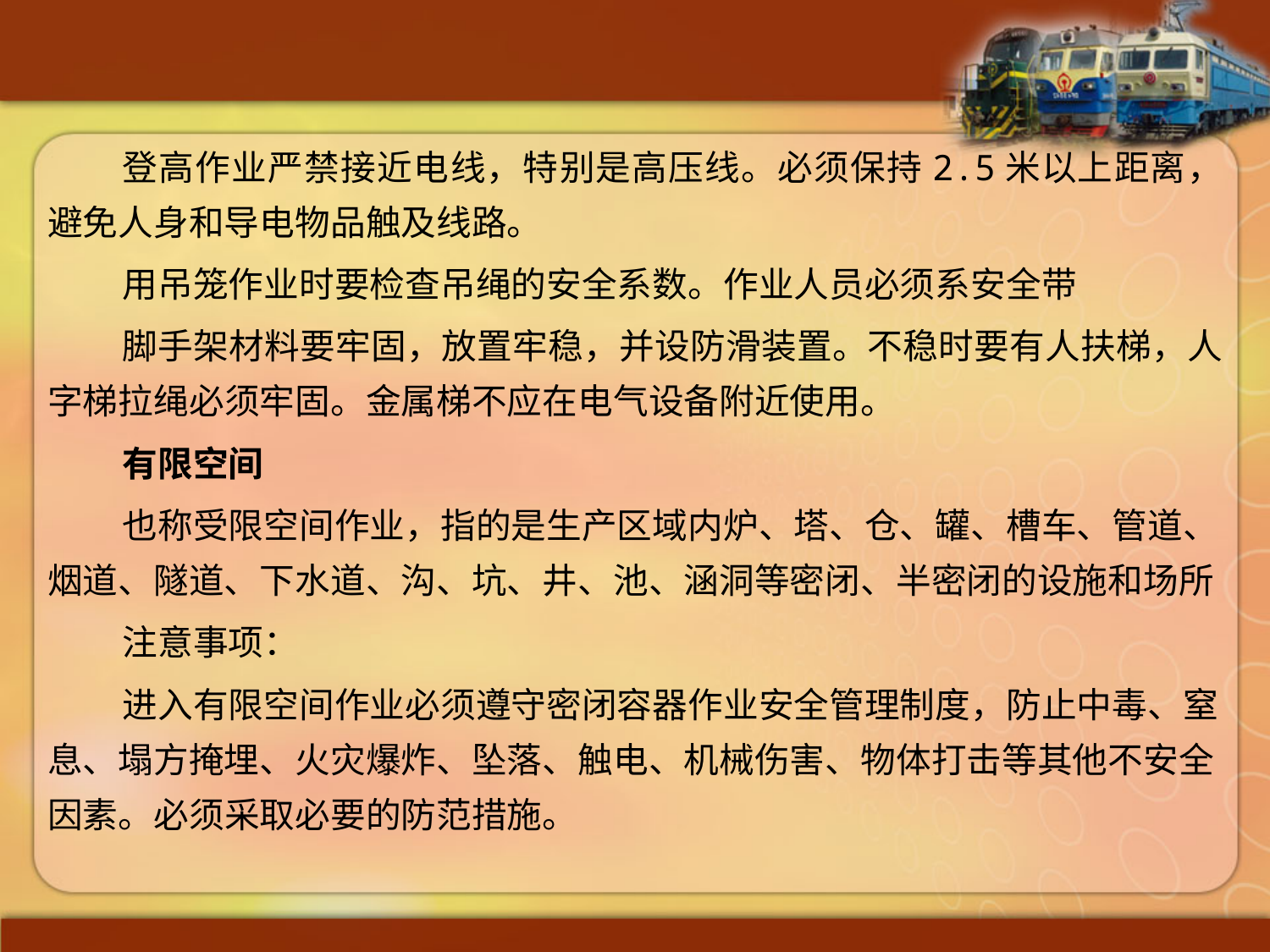

#
登高作业严禁接近电线，特别是高压线。必须保持2.5米以上距离，避免人身和导电物品触及线路。
用吊笼作业时要检查吊绳的安全系数。作业人员必须系安全带
脚手架材料要牢固，放置牢稳，并设防滑装置。不稳时要有人扶梯，人字梯拉绳必须牢固。金属梯不应在电气设备附近使用。
有限空间
也称受限空间作业，指的是生产区域内炉、塔、仓、罐、槽车、管道、烟道、隧道、下水道、沟、坑、井、池、涵洞等密闭、半密闭的设施和场所
注意事项：
进入有限空间作业必须遵守密闭容器作业安全管理制度，防止中毒、窒息、塌方掩埋、火灾爆炸、坠落、触电、机械伤害、物体打击等其他不安全因素。必须采取必要的防范措施。